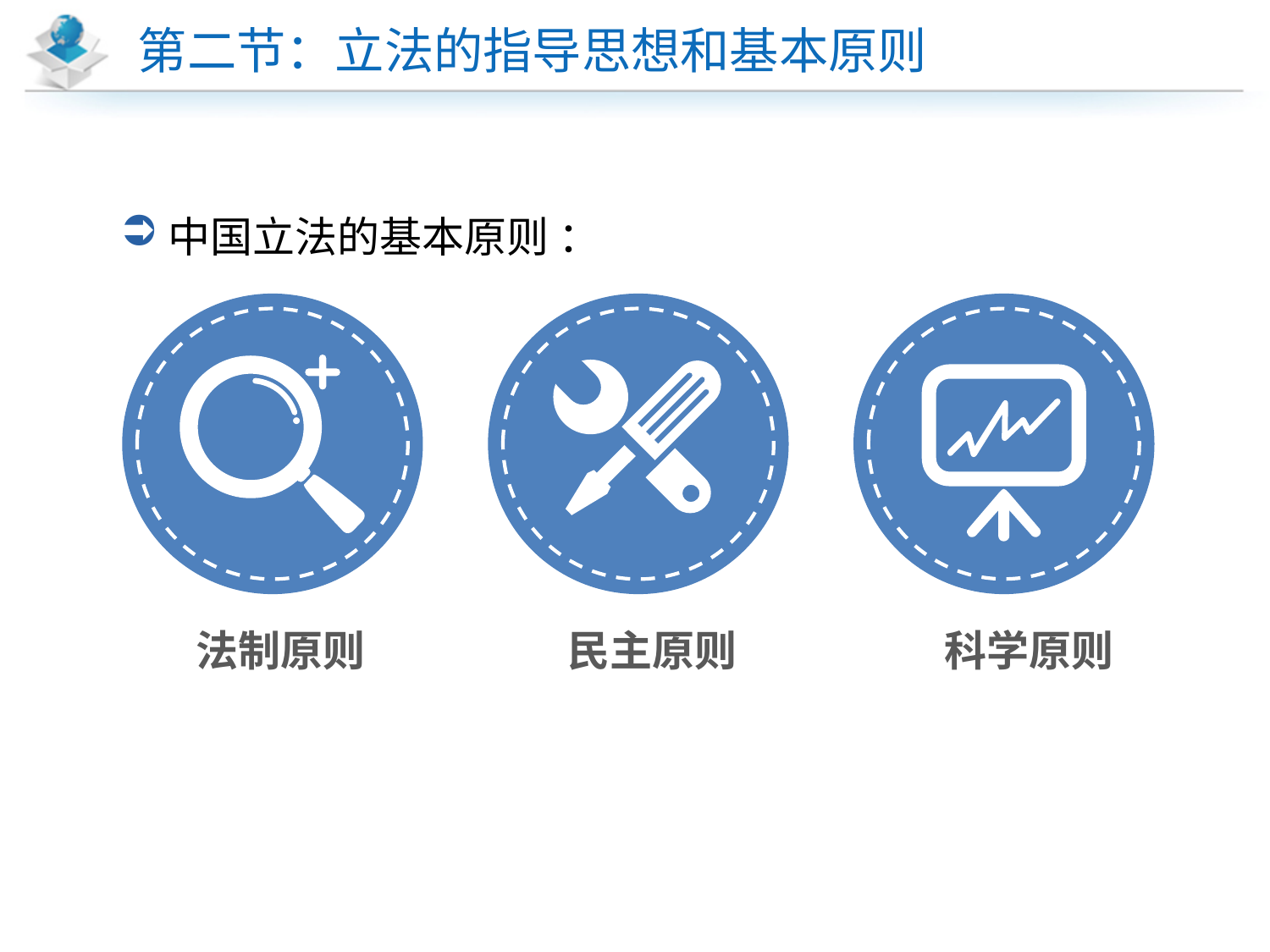

# 第二节：立法的指导思想和基本原则
中国立法的基本原则 ：

法制原则

民主原则

科学原则